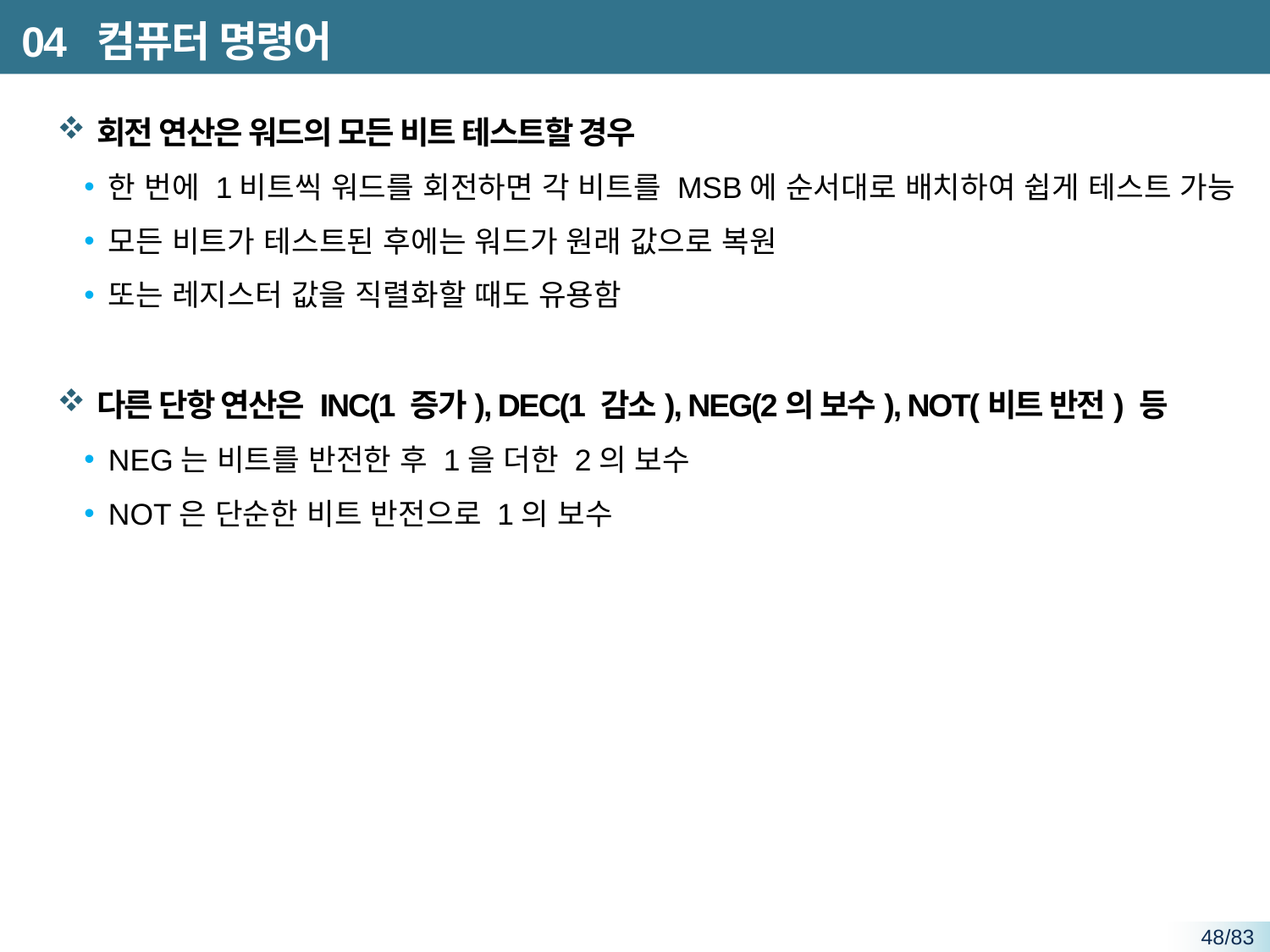

# 04  컴퓨터 명령어
회전 연산은 워드의 모든 비트 테스트할 경우
한 번에 1비트씩 워드를 회전하면 각 비트를 MSB에 순서대로 배치하여 쉽게 테스트 가능
모든 비트가 테스트된 후에는 워드가 원래 값으로 복원
또는 레지스터 값을 직렬화할 때도 유용함

다른 단항 연산은 INC(1 증가), DEC(1 감소), NEG(2의 보수), NOT(비트 반전) 등
NEG는 비트를 반전한 후 1을 더한 2의 보수
NOT은 단순한 비트 반전으로 1의 보수